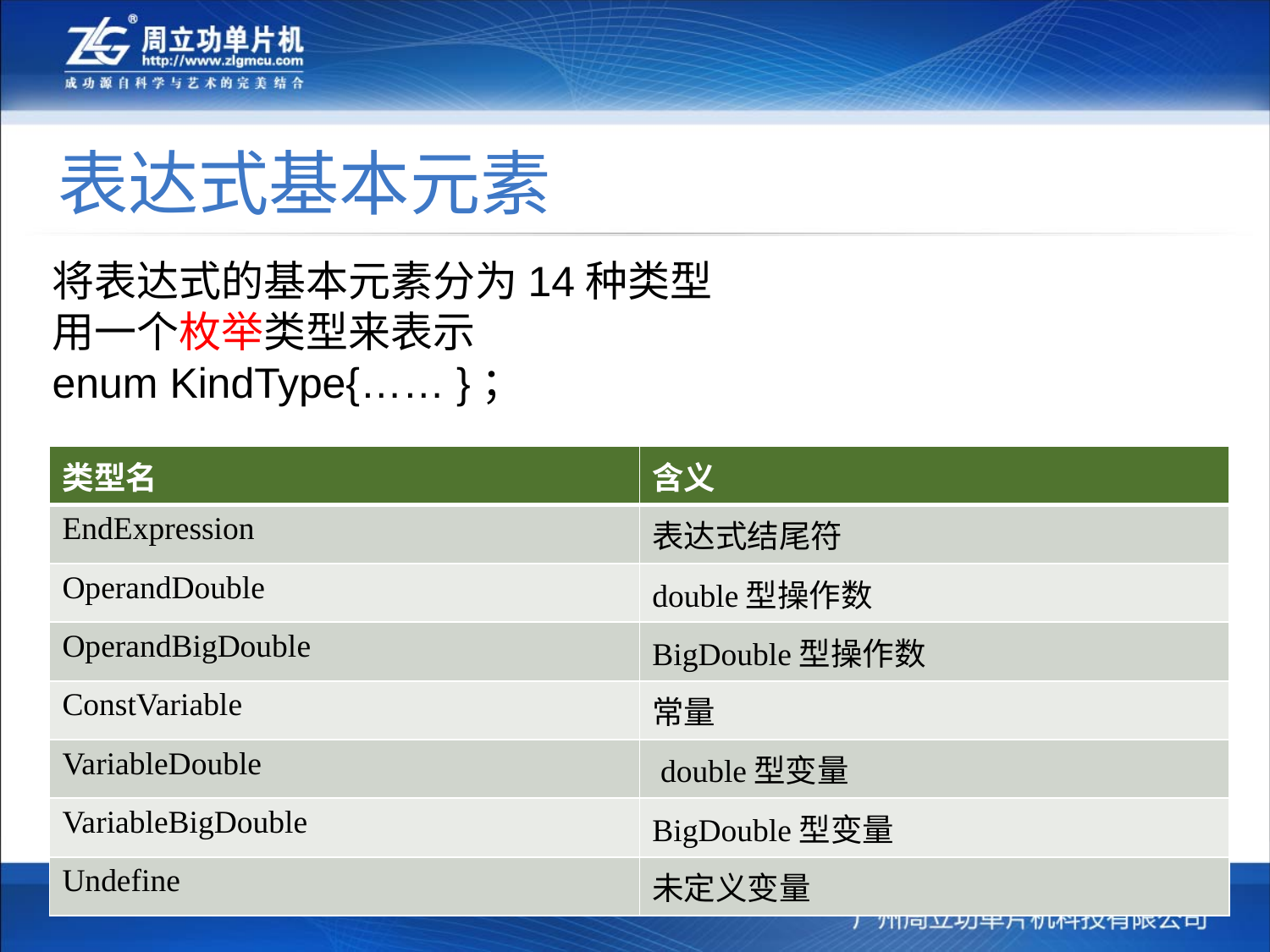

# 表达式基本元素
将表达式的基本元素分为14种类型
用一个枚举类型来表示
enum KindType{…… }；

| 类型名 | 含义 |
| --- | --- |
| EndExpression | 表达式结尾符 |
| OperandDouble | double型操作数 |
| OperandBigDouble | BigDouble型操作数 |
| ConstVariable | 常量 |
| VariableDouble | double型变量 |
| VariableBigDouble | BigDouble型变量 |
| Undefine | 未定义变量 |